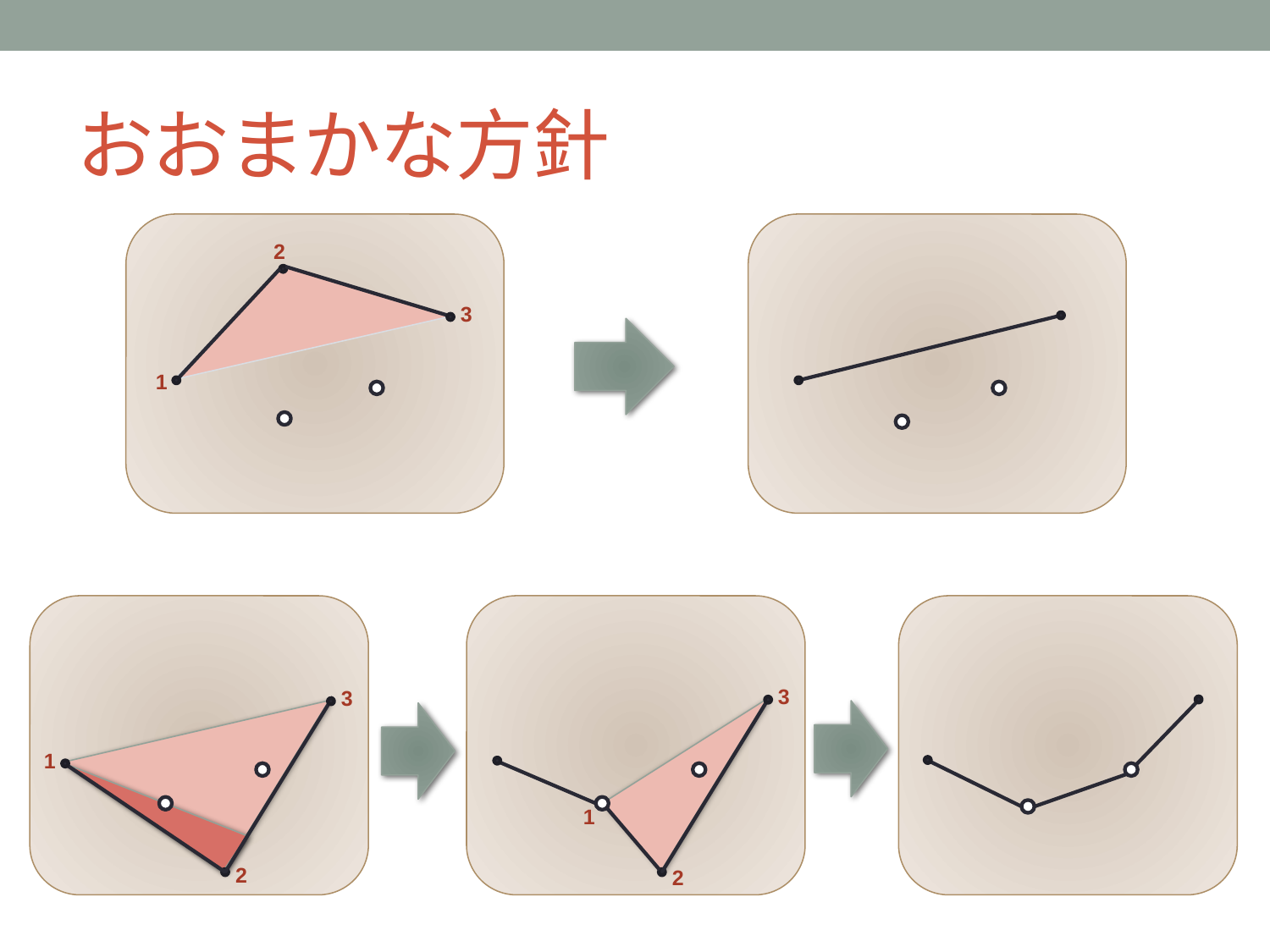

# おおまかな方針

2

3

1

3
3

1

1

2
2